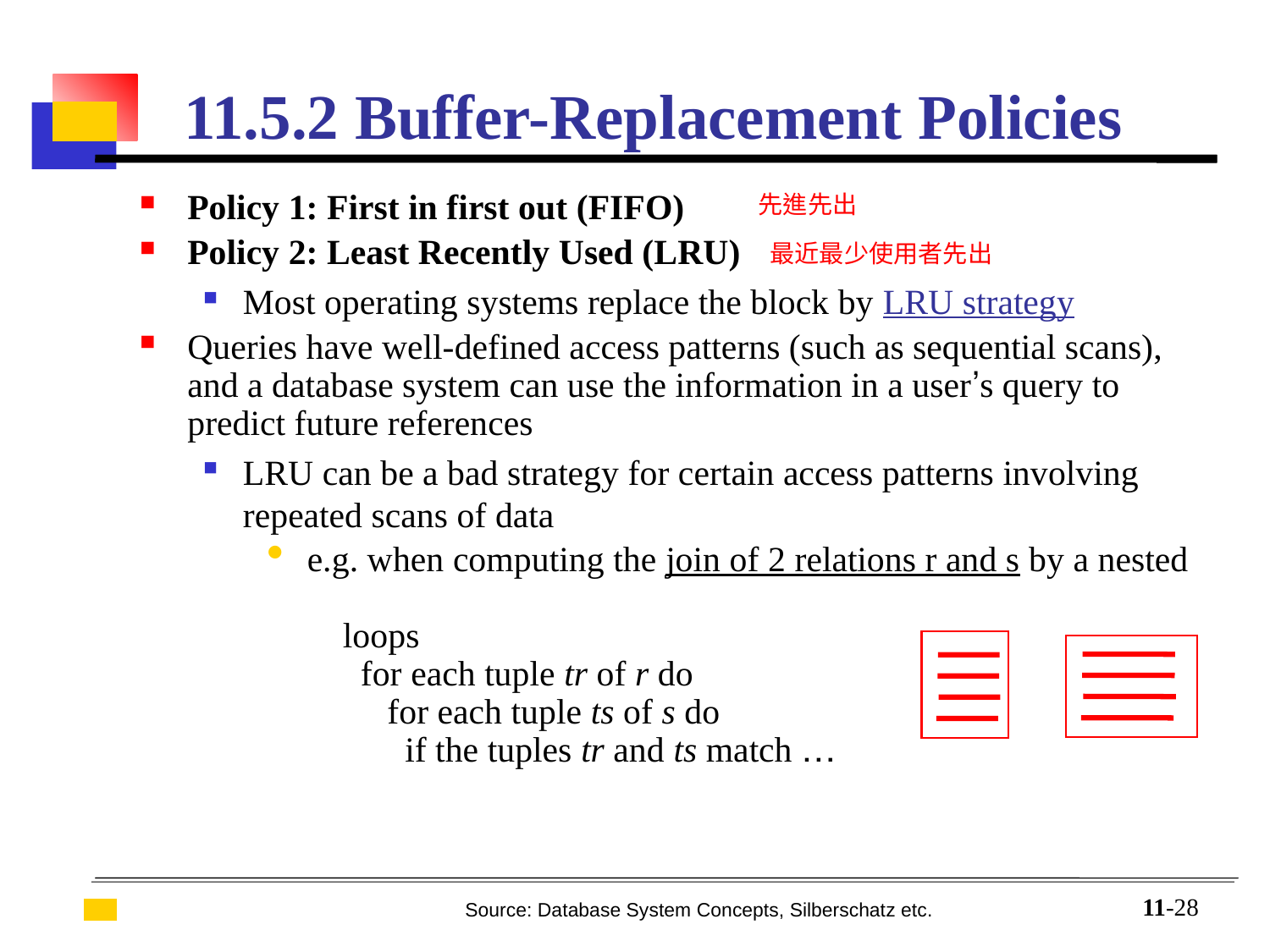

# 11.5.2 Buffer-Replacement Policies
Policy 1: First in first out (FIFO)
Policy 2: Least Recently Used (LRU)
Most operating systems replace the block by LRU strategy
Queries have well-defined access patterns (such as sequential scans), and a database system can use the information in a user’s query to predict future references
LRU can be a bad strategy for certain access patterns involving repeated scans of data
 e.g. when computing the join of 2 relations r and s by a nested
     loops
       for each tuple tr of r do
          for each tuple ts of s do
            if the tuples tr and ts match …

先進先出
最近最少使用者先出

11-28